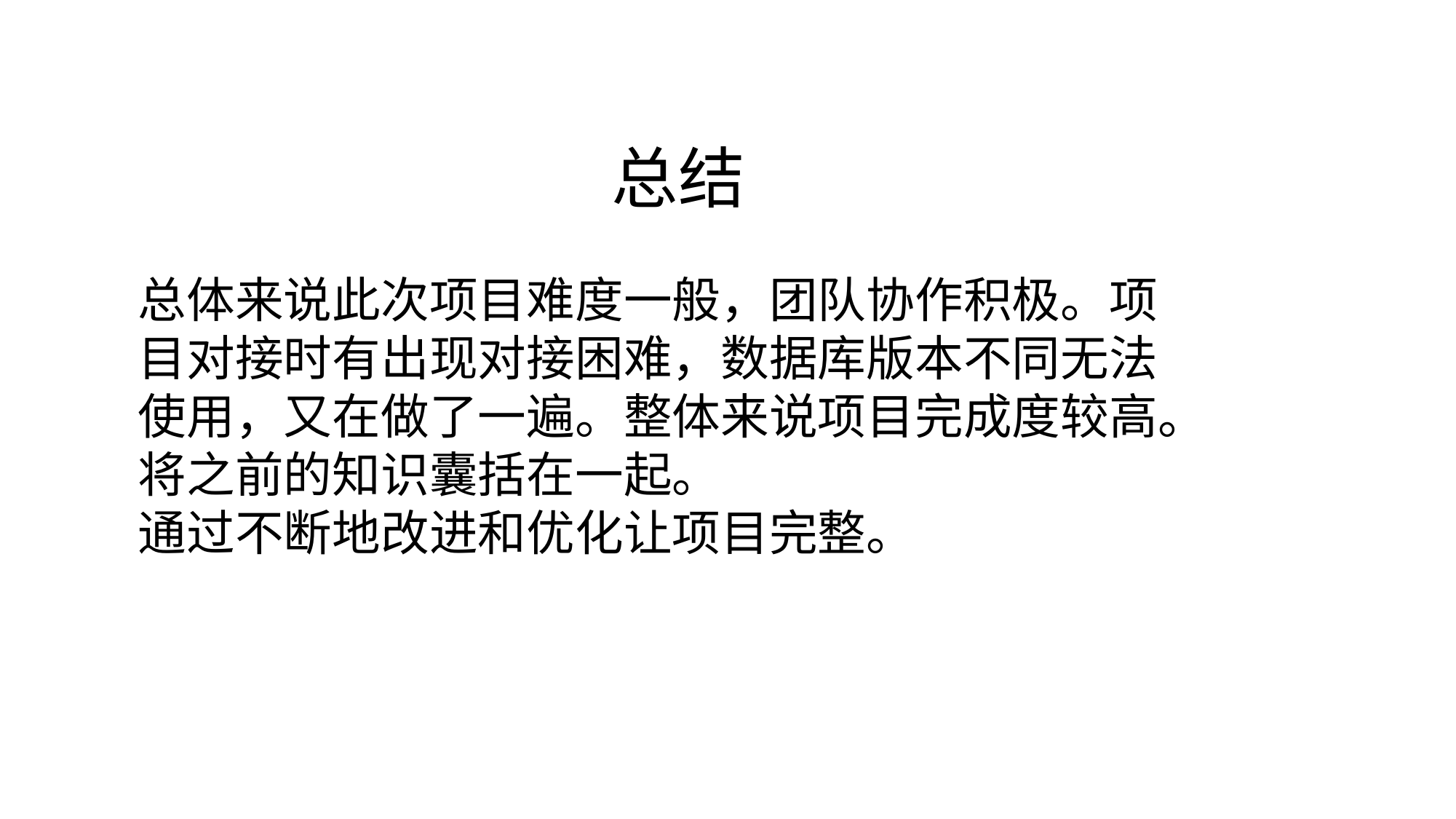

总结
总体来说此次项目难度一般，团队协作积极。项目对接时有出现对接困难，数据库版本不同无法使用，又在做了一遍。整体来说项目完成度较高。
将之前的知识囊括在一起。
通过不断地改进和优化让项目完整。